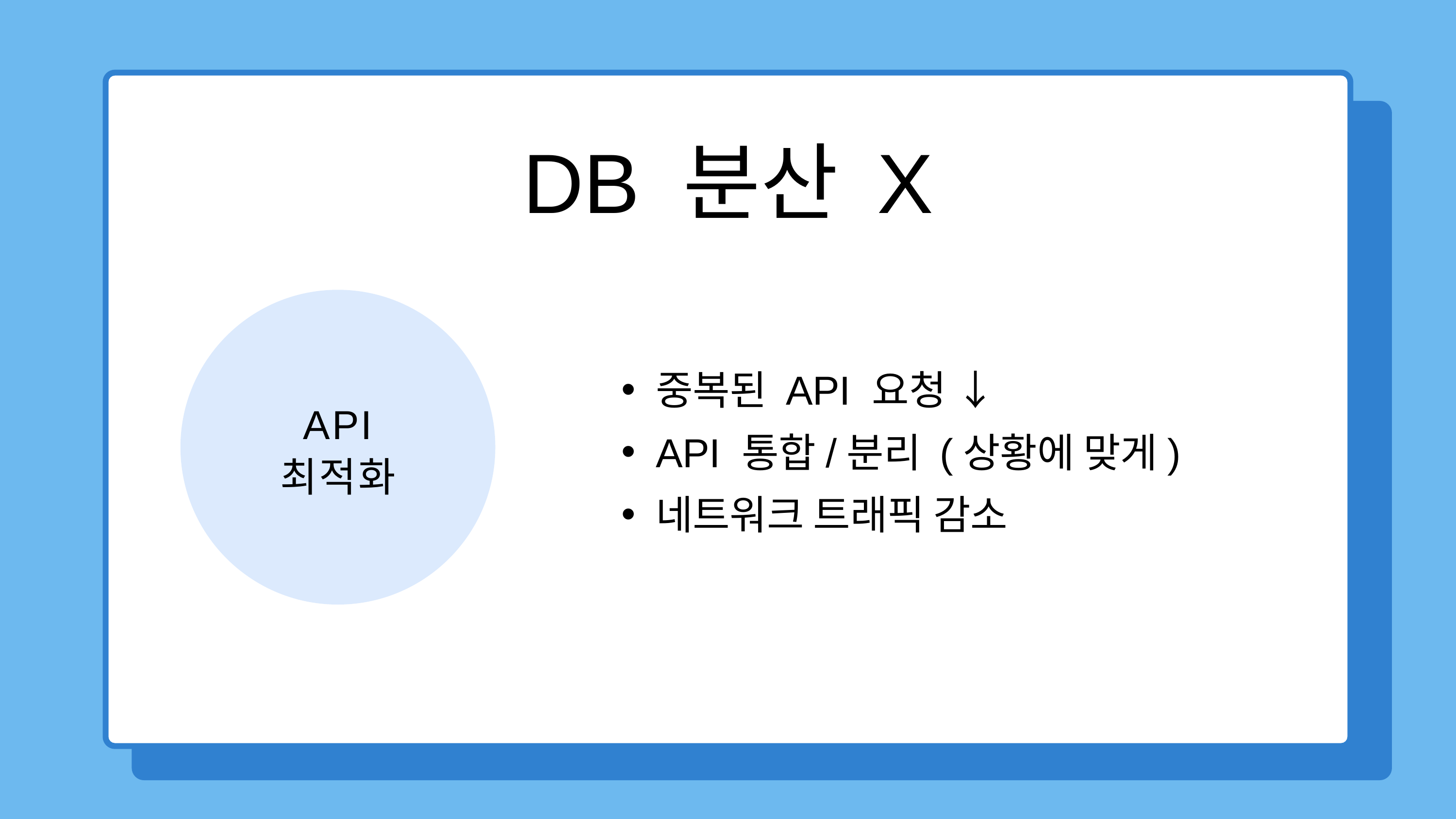

DB 분산 X

중복된 API 요청 ↓
API 통합/분리 (상황에 맞게)
네트워크 트래픽 감소
API
최적화